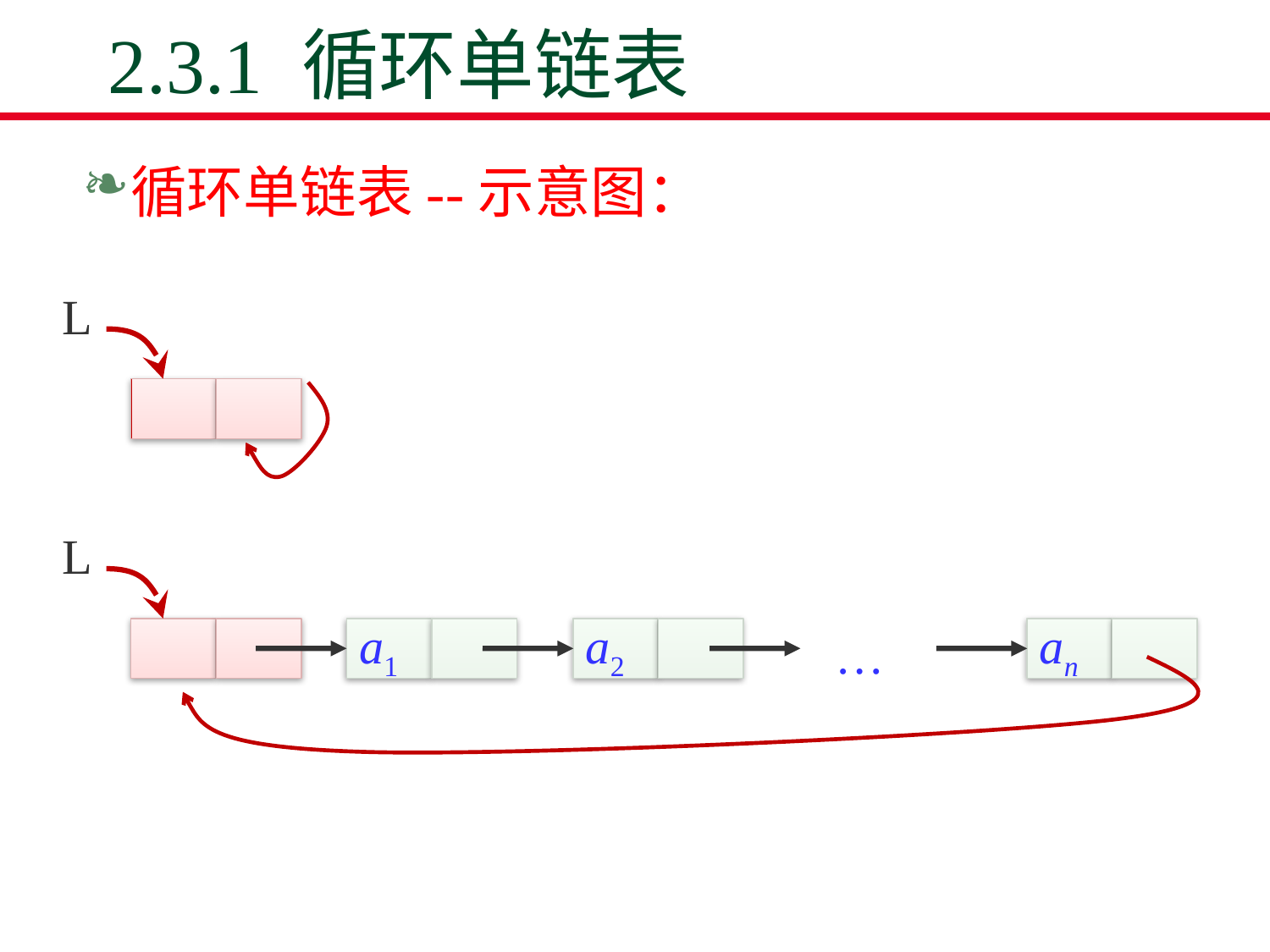

# 2.3.1 循环单链表
循环单链表--示意图：
L

L

a1

a2

…
an